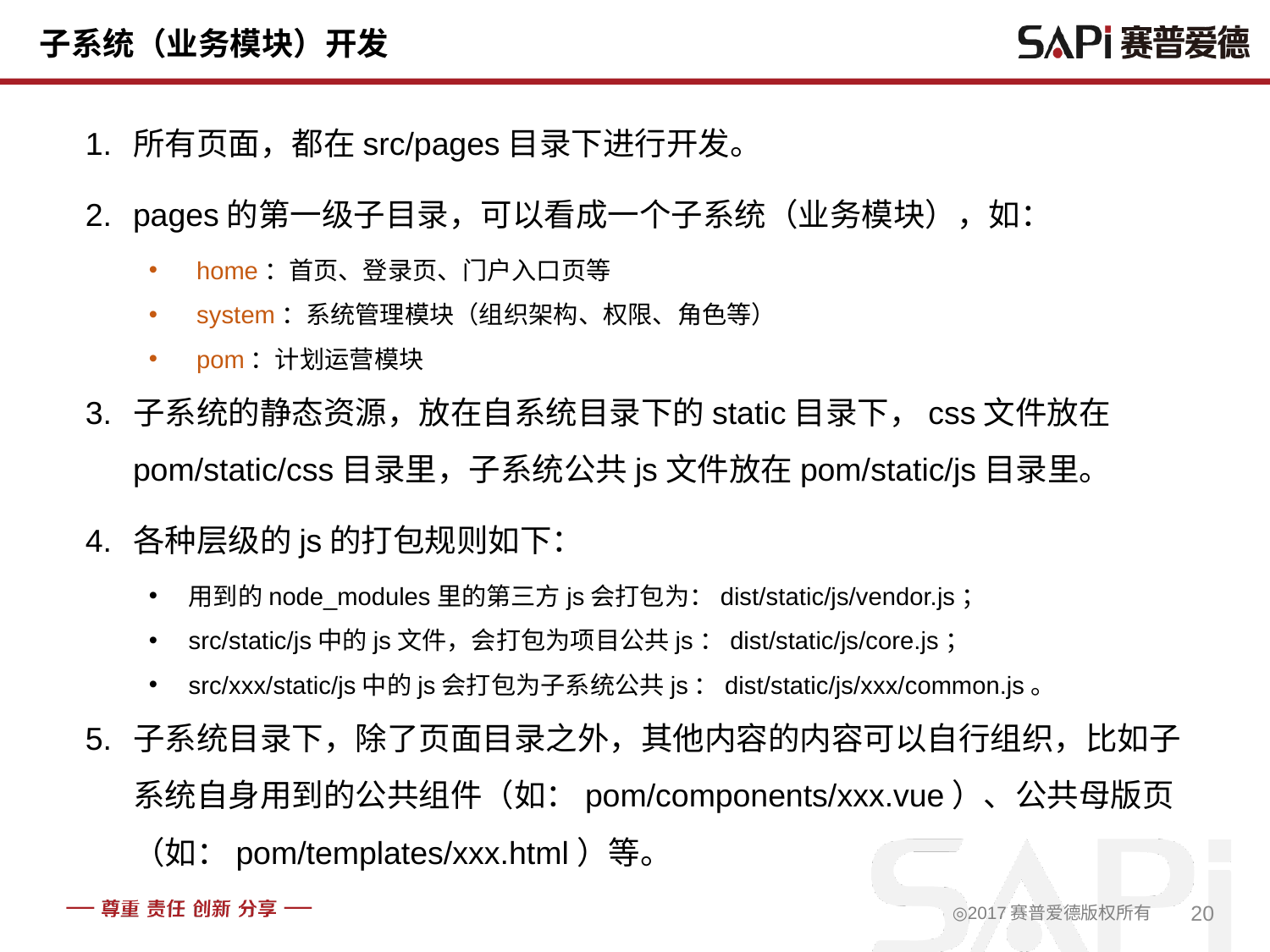

# 子系统（业务模块）开发
所有页面，都在src/pages目录下进行开发。
pages的第一级子目录，可以看成一个子系统（业务模块），如：
home：首页、登录页、门户入口页等
system：系统管理模块（组织架构、权限、角色等）
pom：计划运营模块
子系统的静态资源，放在自系统目录下的static目录下，css文件放在pom/static/css目录里，子系统公共js文件放在pom/static/js目录里。
各种层级的js的打包规则如下：
用到的node_modules里的第三方js会打包为：dist/static/js/vendor.js；
src/static/js中的js文件，会打包为项目公共js：dist/static/js/core.js；
src/xxx/static/js中的js会打包为子系统公共js：dist/static/js/xxx/common.js。
子系统目录下，除了页面目录之外，其他内容的内容可以自行组织，比如子系统自身用到的公共组件（如：pom/components/xxx.vue）、公共母版页（如：pom/templates/xxx.html）等。
20